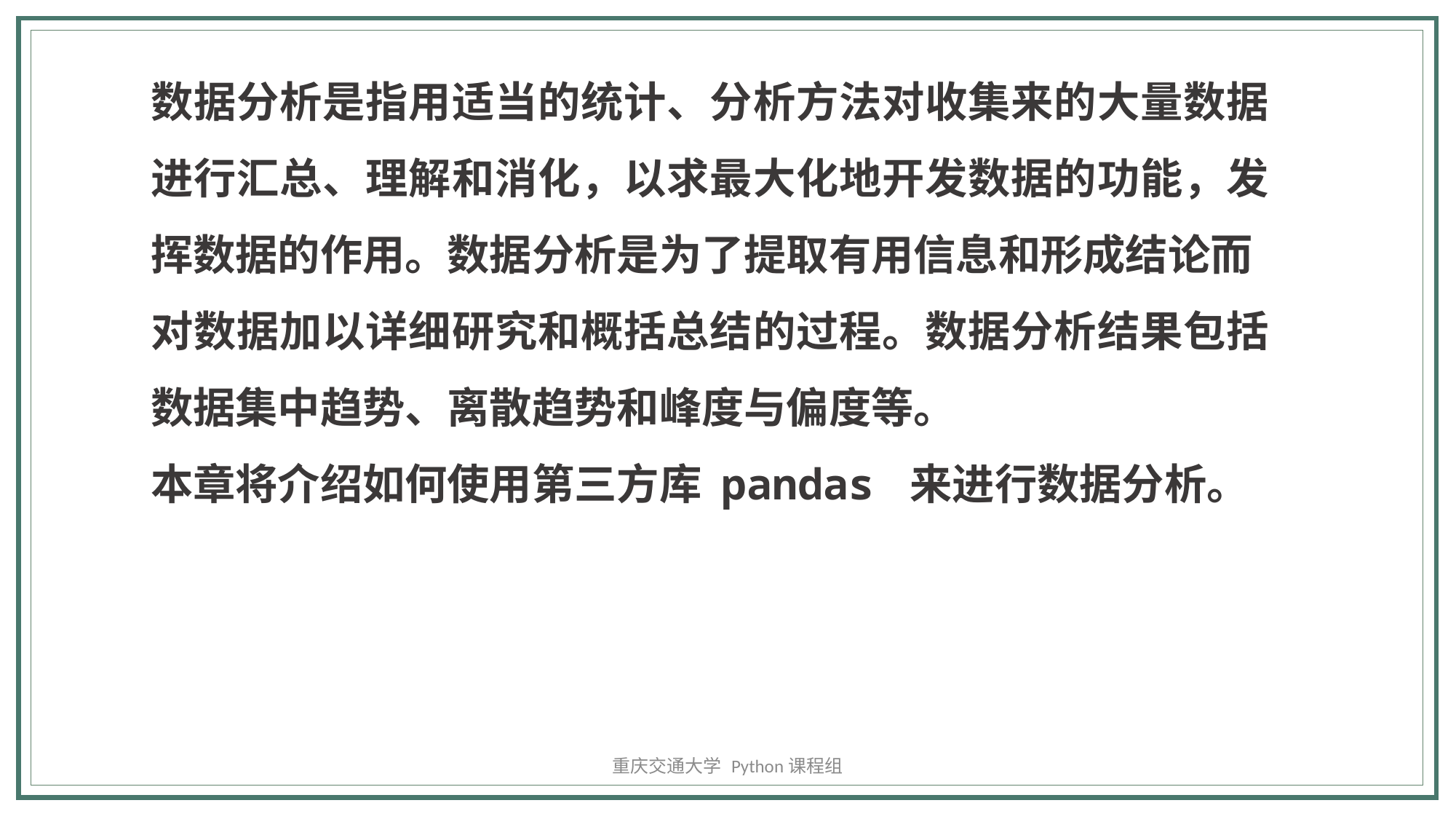

数据分析是指用适当的统计、分析方法对收集来的大量数据进行汇总、理解和消化，以求最大化地开发数据的功能，发挥数据的作用。数据分析是为了提取有用信息和形成结论而
对数据加以详细研究和概括总结的过程。数据分析结果包括数据集中趋势、离散趋势和峰度与偏度等。
本章将介绍如何使用第三方库 pandas 来进行数据分析。

重庆交通大学 Python课程组